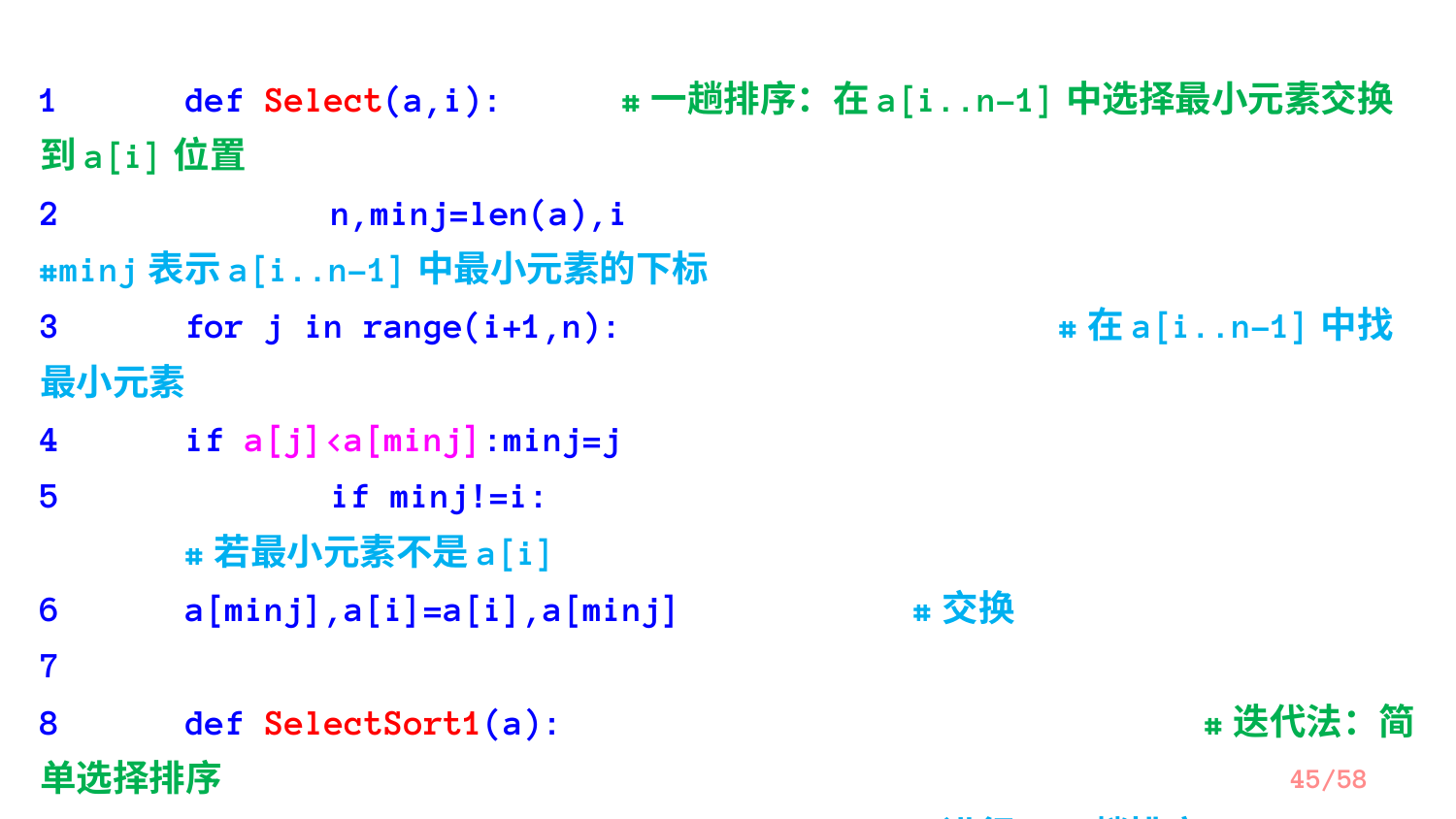

1	def Select(a,i):	#一趟排序：在a[i..n-1]中选择最小元素交换到a[i]位置
2 		n,minj=len(a),i					#minj表示a[i..n-1]中最小元素的下标
3  	for j in range(i+1,n):			#在a[i..n-1]中找最小元素
4     	if a[j]<a[minj]:minj=j
5 		if minj!=i:							#若最小元素不是a[i]
6    	a[minj],a[i]=a[i],a[minj]		#交换
7
8	def SelectSort1(a):					#迭代法：简单选择排序
9  	for i in range(0,len(a)):		#进行n-1趟排序
10    	Select(a,i)
45/58